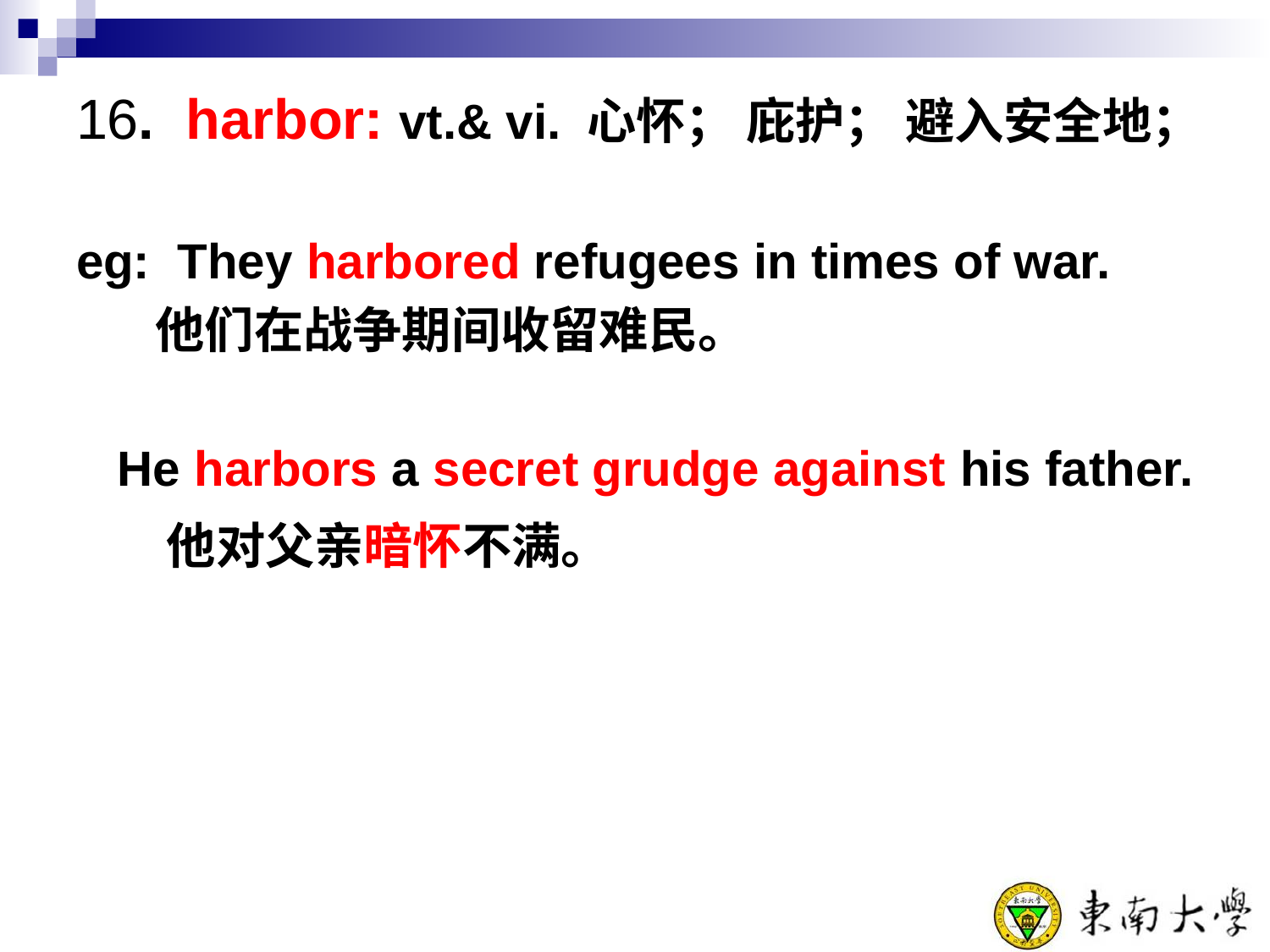

16.  harbor: vt.& vi. 心怀； 庇护； 避入安全地；

eg:  They harbored refugees in times of war.
      他们在战争期间收留难民。

   He harbors a secret grudge against his father.
       他对父亲暗怀不满。